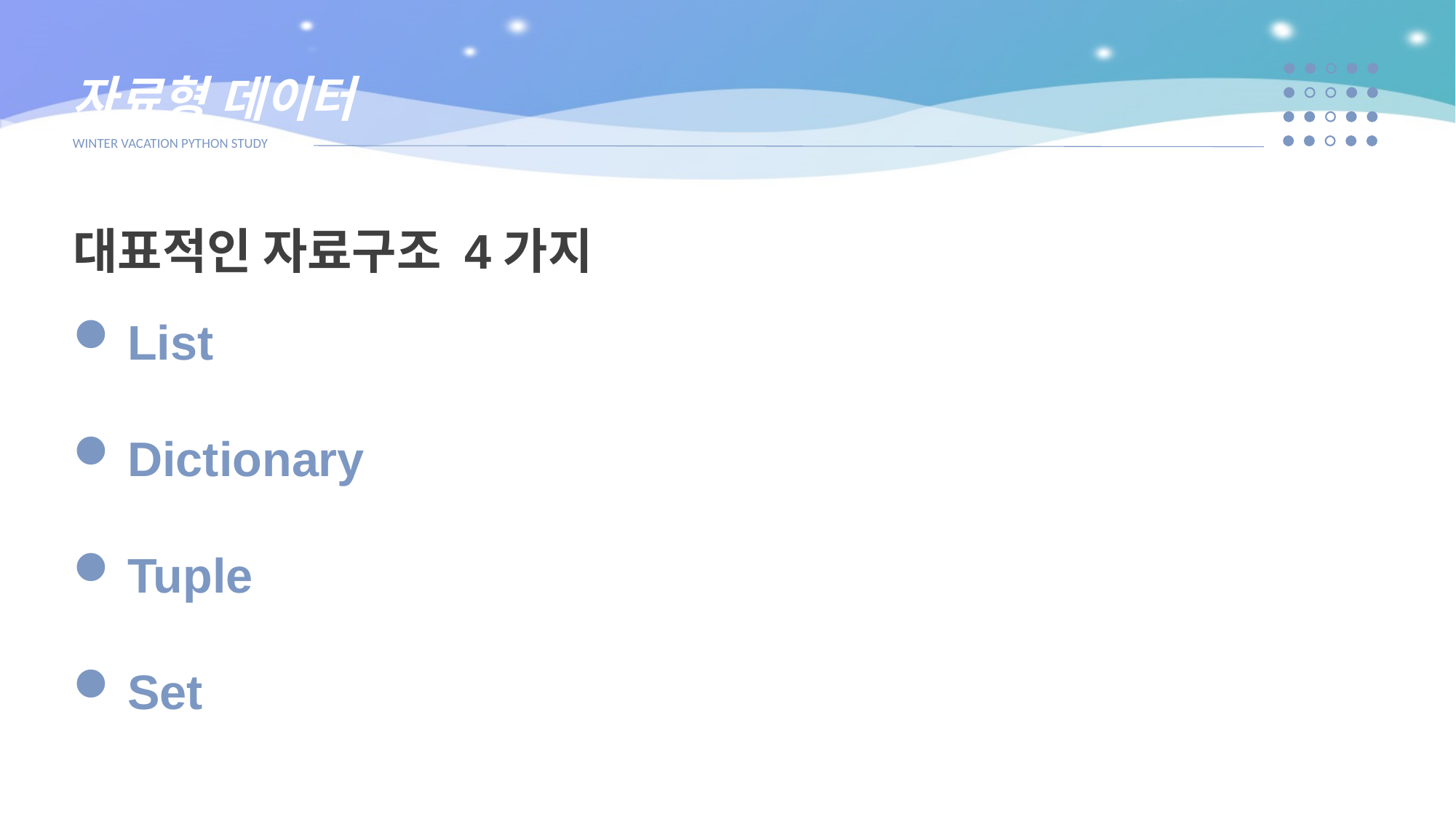

자료형 데이터
WINTER VACATION PYTHON STUDY

대표적인 자료구조 4가지

List

Dictionary

Tuple

Set